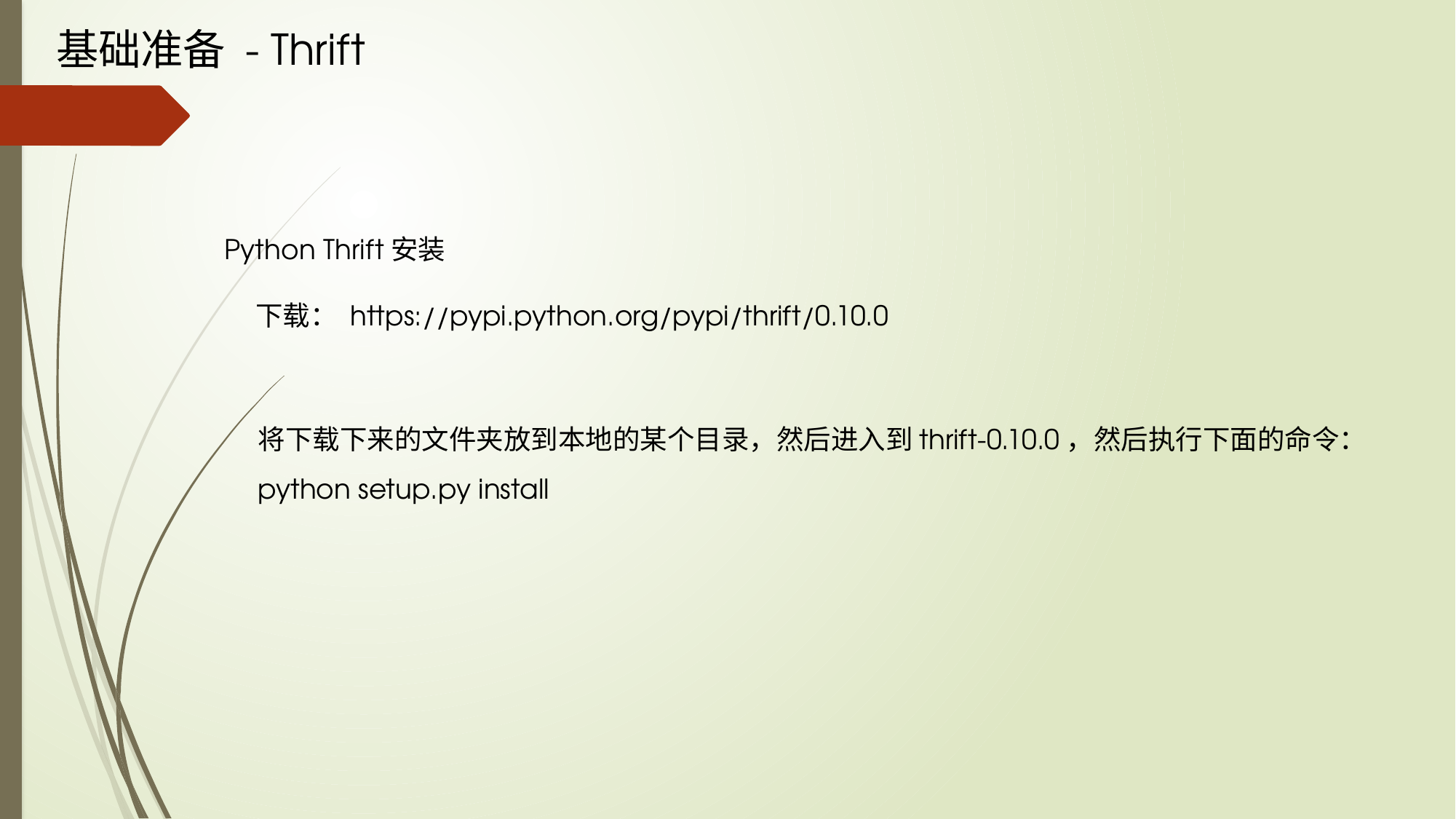

基础准备 - Thrift
Python Thrift安装
下载： https://pypi.python.org/pypi/thrift/0.10.0
将下载下来的文件夹放到本地的某个目录，然后进入到thrift-0.10.0，然后执行下面的命令：
python setup.py install